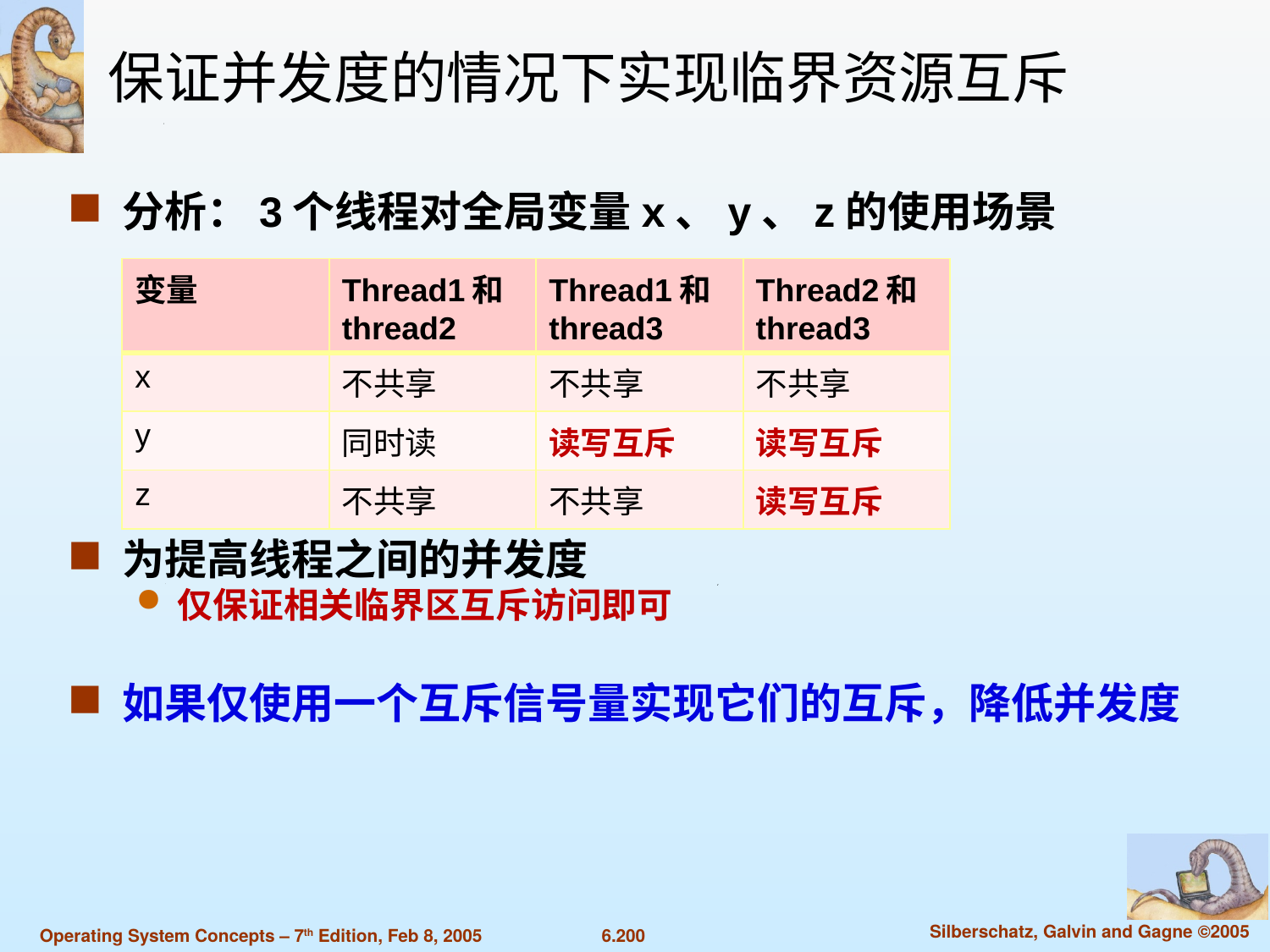

保证并发度的情况下实现临界资源互斥
分析：3个线程对全局变量x、y、z的使用场景

| 变量 | Thread1和thread2 | Thread1和thread3 | Thread2和thread3 |
| --- | --- | --- | --- |
| x | 不共享 | 不共享 | 不共享 |
| y | 同时读 | 读写互斥 | 读写互斥 |
| z | 不共享 | 不共享 | 读写互斥 |
为提高线程之间的并发度
仅保证相关临界区互斥访问即可

如果仅使用一个互斥信号量实现它们的互斥，降低并发度